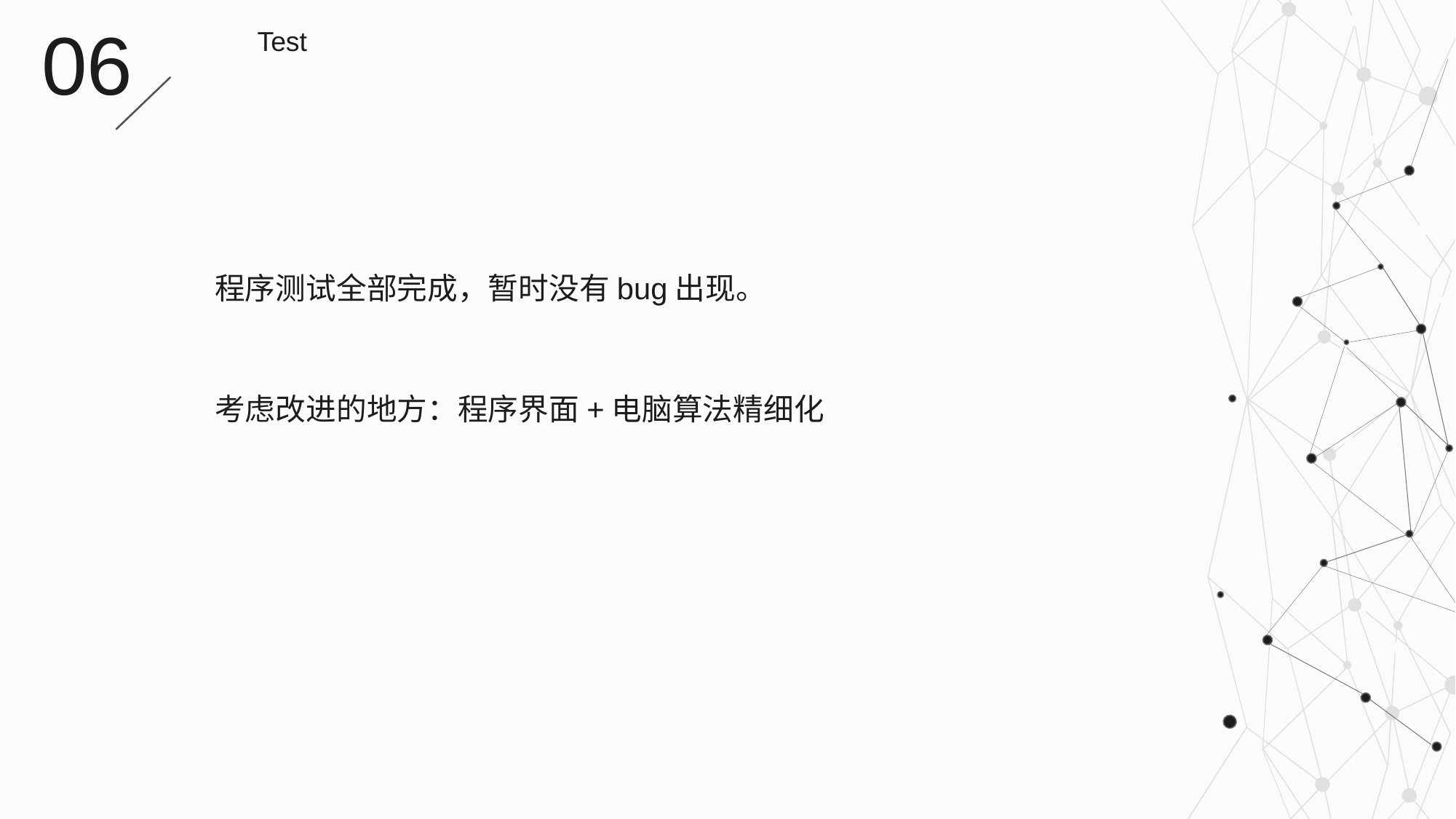

06
Test

程序测试全部完成，暂时没有bug出现。

考虑改进的地方：程序界面+电脑算法精细化